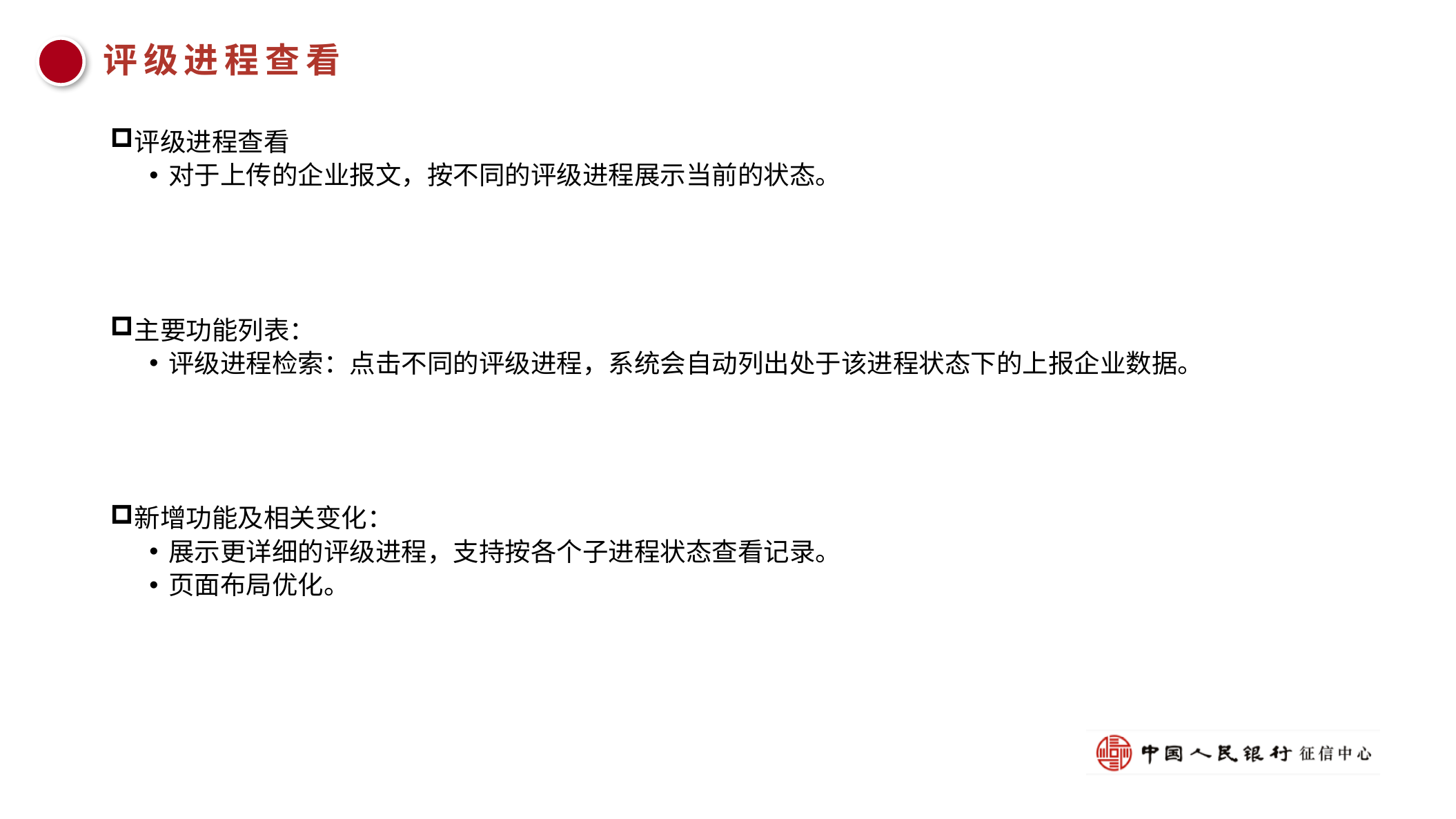

评级进程查看
评级进程查看
对于上传的企业报文，按不同的评级进程展示当前的状态。

主要功能列表：
评级进程检索：点击不同的评级进程，系统会自动列出处于该进程状态下的上报企业数据。

新增功能及相关变化：
展示更详细的评级进程，支持按各个子进程状态查看记录。
页面布局优化。